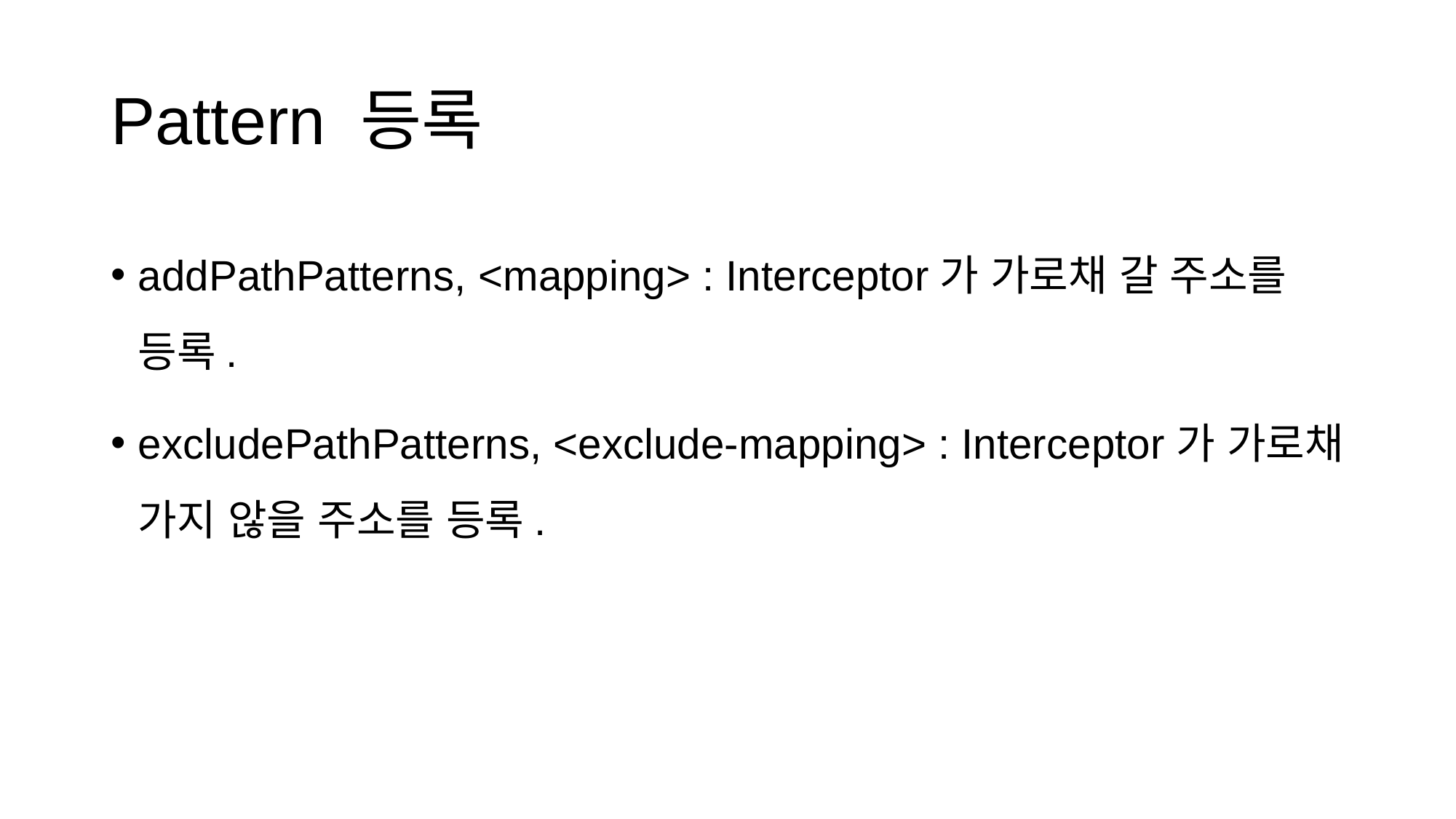

# Pattern 등록
addPathPatterns, <mapping> : Interceptor가 가로채 갈 주소를 등록.
excludePathPatterns, <exclude-mapping> : Interceptor가 가로채 가지 않을 주소를 등록.